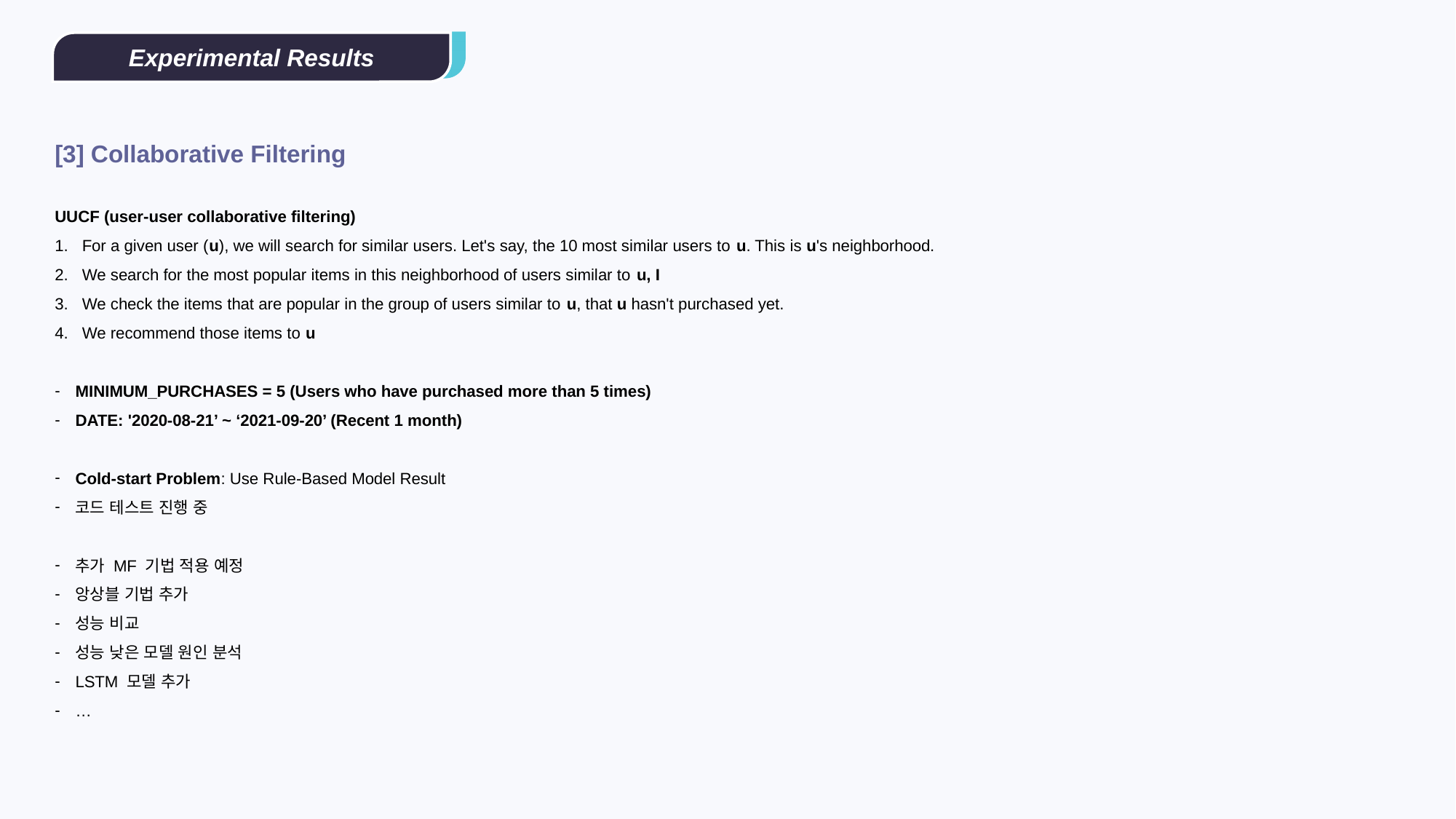

Experimental Results
[3] Collaborative Filtering

UUCF (user-user collaborative filtering)
For a given user (u), we will search for similar users. Let's say, the 10 most similar users to u. This is u's neighborhood.
We search for the most popular items in this neighborhood of users similar to u, I
We check the items that are popular in the group of users similar to u, that u hasn't purchased yet.
We recommend those items to u

MINIMUM_PURCHASES = 5 (Users who have purchased more than 5 times)
DATE: '2020-08-21’ ~ ‘2021-09-20’ (Recent 1 month)

Cold-start Problem: Use Rule-Based Model Result
코드 테스트 진행 중

추가 MF 기법 적용 예정
앙상블 기법 추가
성능 비교
성능 낮은 모델 원인 분석
LSTM 모델 추가
…